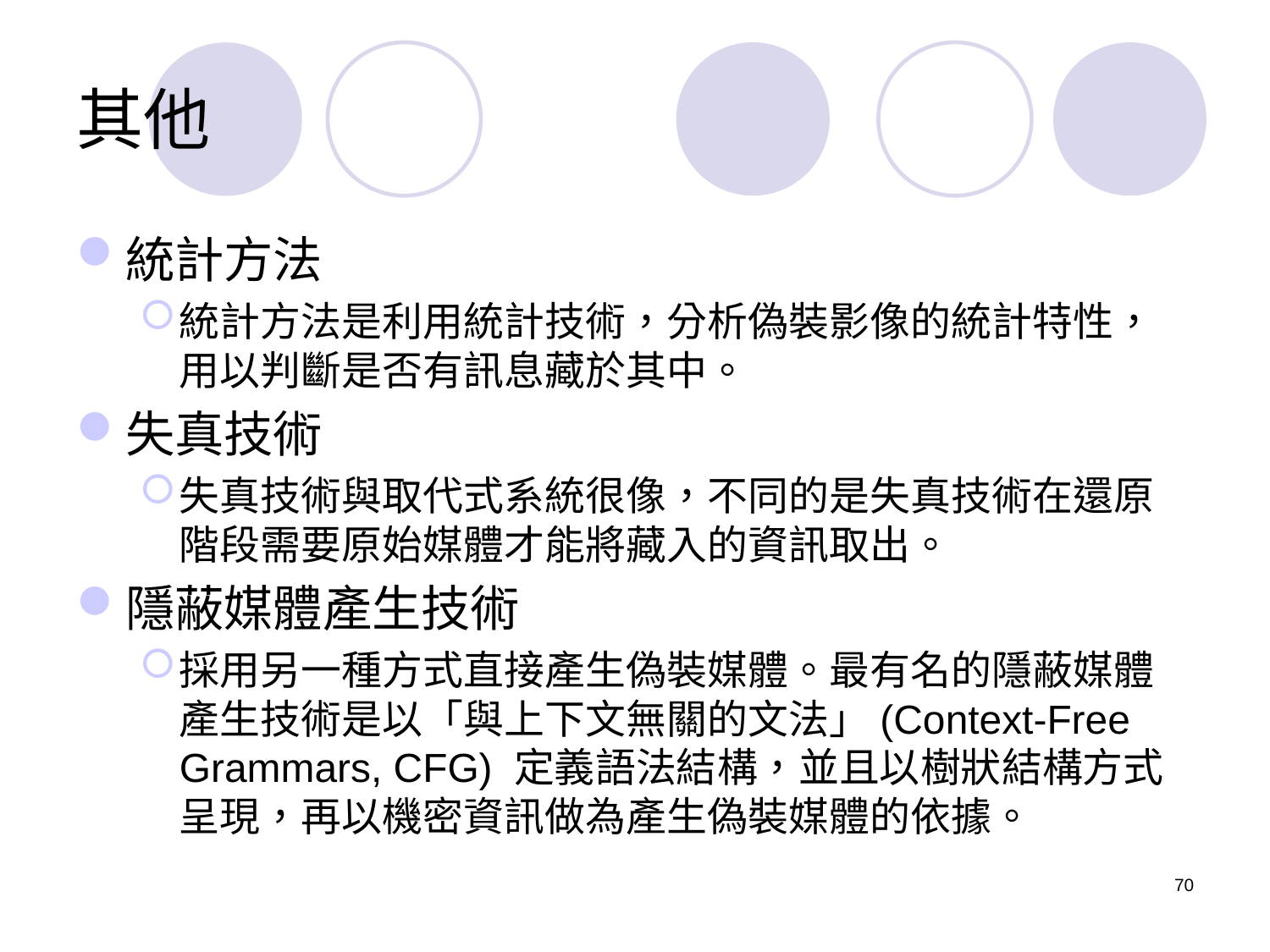

# 其他
統計方法
統計方法是利用統計技術，分析偽裝影像的統計特性，用以判斷是否有訊息藏於其中。
失真技術
失真技術與取代式系統很像，不同的是失真技術在還原階段需要原始媒體才能將藏入的資訊取出。
隱蔽媒體產生技術
採用另一種方式直接產生偽裝媒體。最有名的隱蔽媒體產生技術是以「與上下文無關的文法」(Context-Free Grammars, CFG) 定義語法結構，並且以樹狀結構方式呈現，再以機密資訊做為產生偽裝媒體的依據。

70